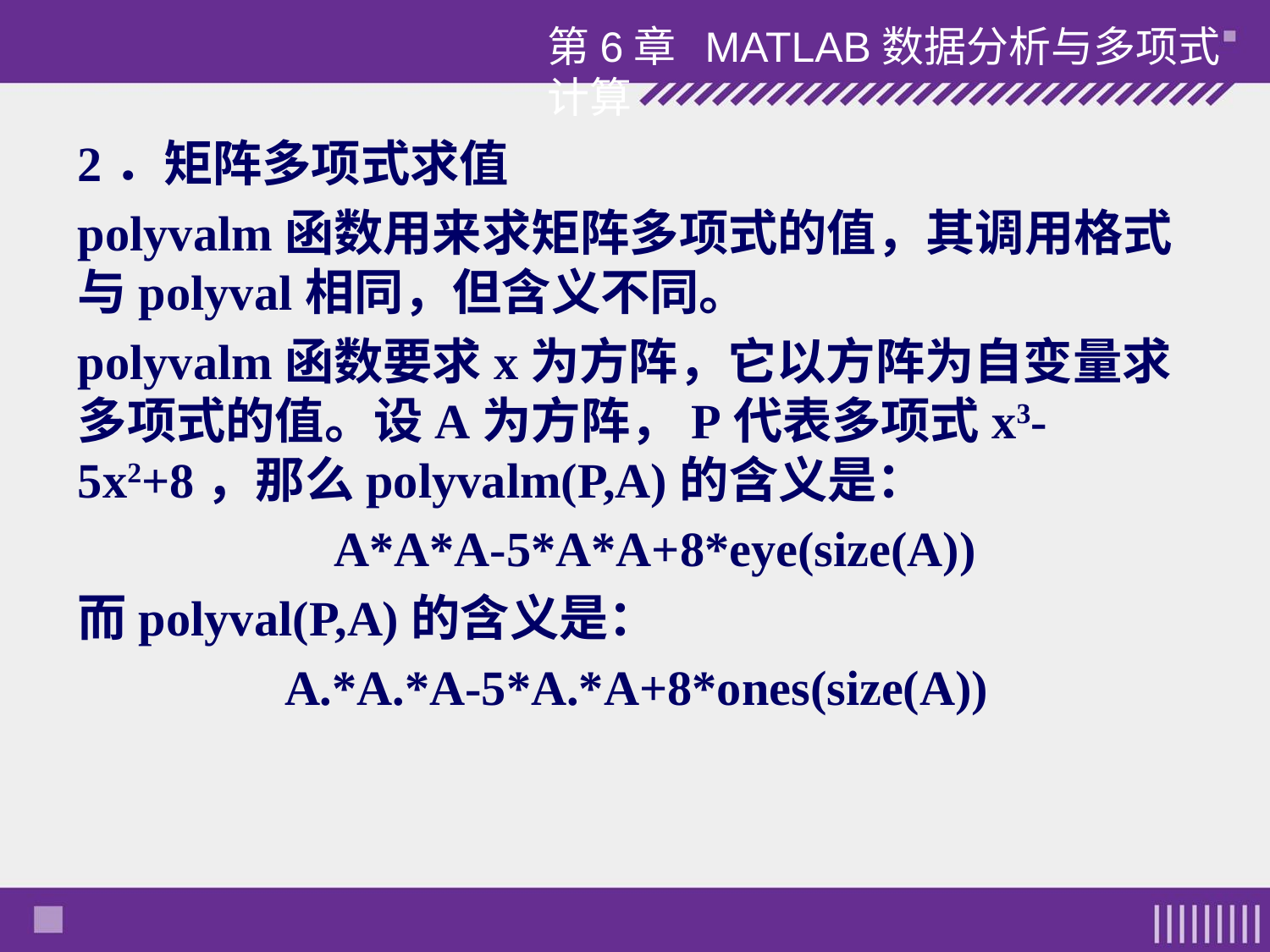

第6章  MATLAB数据分析与多项式计算
2．矩阵多项式求值
polyvalm函数用来求矩阵多项式的值，其调用格式与polyval相同，但含义不同。
polyvalm函数要求x为方阵，它以方阵为自变量求多项式的值。设A为方阵，P代表多项式x3-5x2+8，那么polyvalm(P,A)的含义是：
   A*A*A-5*A*A+8*eye(size(A))
而polyval(P,A)的含义是：
A.*A.*A-5*A.*A+8*ones(size(A))